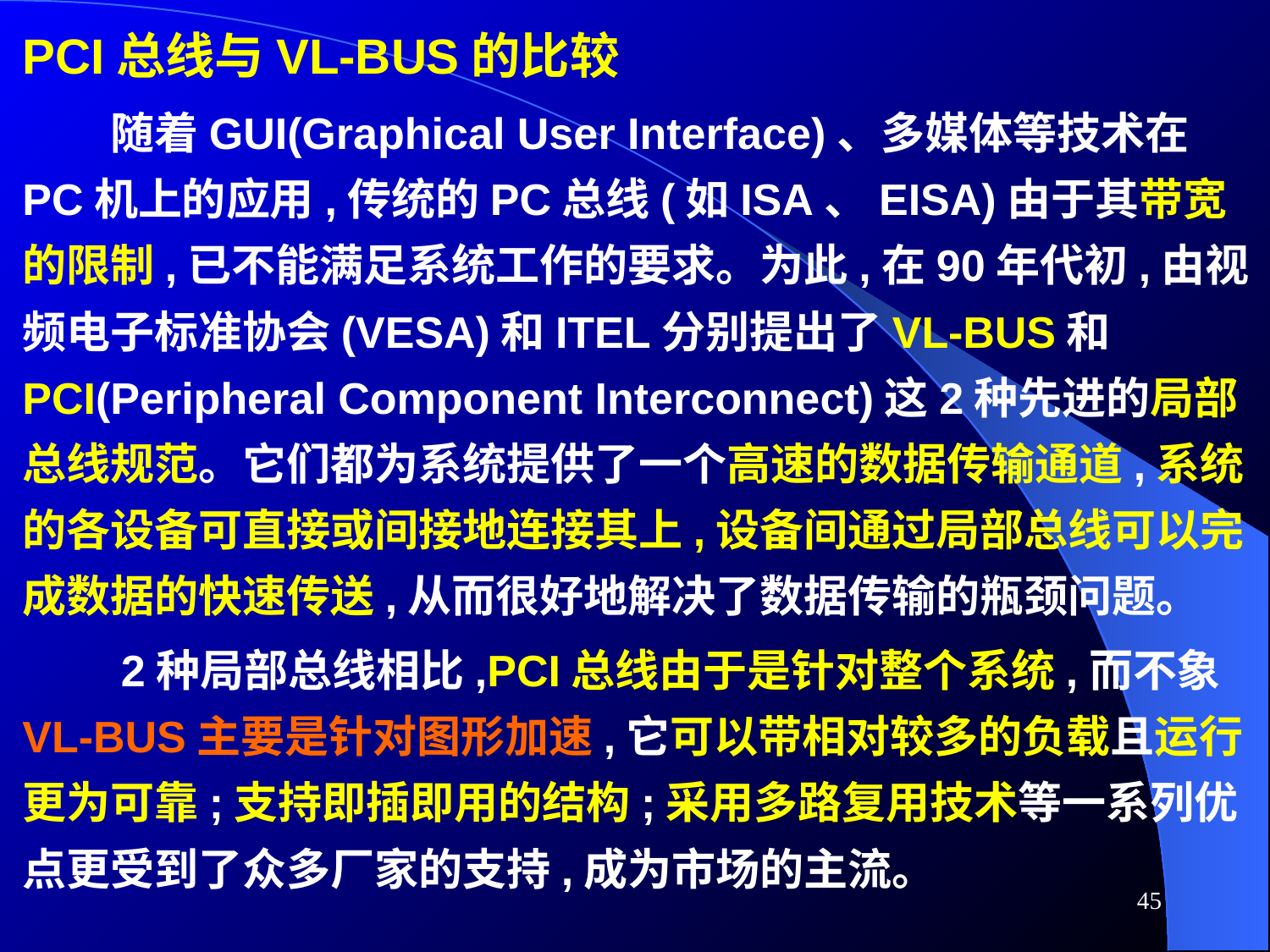

PCI总线与VL-BUS的比较
　　随着GUI(Graphical User Interface)、多媒体等技术在PC机上的应用,传统的PC总线(如ISA、EISA)由于其带宽的限制,已不能满足系统工作的要求。为此,在90年代初,由视频电子标准协会(VESA)和ITEL分别提出了VL-BUS和PCI(Peripheral Component Interconnect)这2种先进的局部总线规范。它们都为系统提供了一个高速的数据传输通道,系统的各设备可直接或间接地连接其上,设备间通过局部总线可以完成数据的快速传送,从而很好地解决了数据传输的瓶颈问题。
　　2种局部总线相比,PCI总线由于是针对整个系统,而不象VL-BUS主要是针对图形加速,它可以带相对较多的负载且运行更为可靠;支持即插即用的结构;采用多路复用技术等一系列优点更受到了众多厂家的支持,成为市场的主流。
45